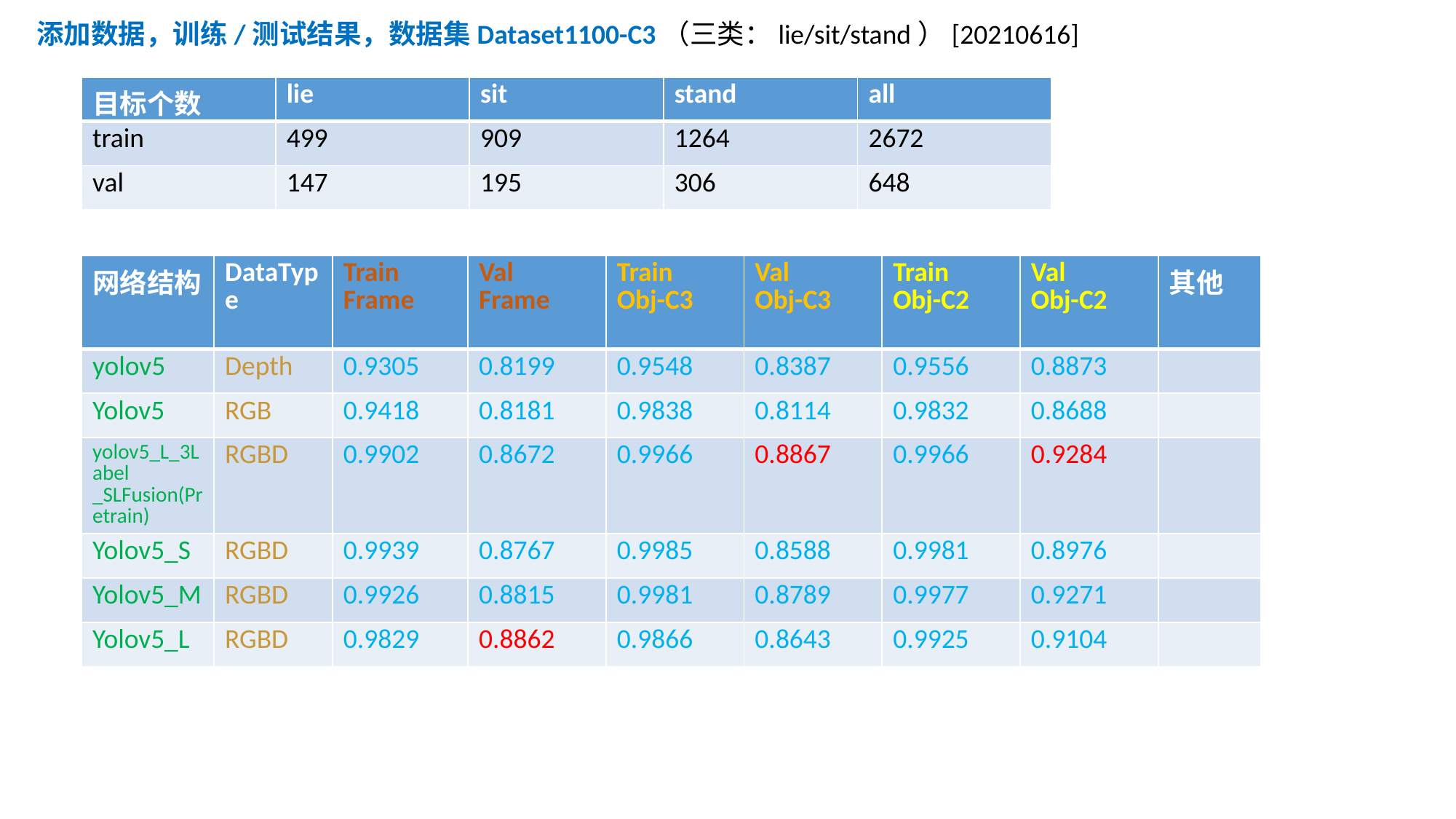

添加数据，训练/测试结果，数据集Dataset1100-C3（三类：lie/sit/stand）[20210616]
| 目标个数 | lie | sit | stand | all |
| --- | --- | --- | --- | --- |
| train | 499 | 909 | 1264 | 2672 |
| val | 147 | 195 | 306 | 648 |
| 网络结构 | DataType | Train Frame | Val Frame | Train Obj-C3 | Val Obj-C3 | Train Obj-C2 | Val Obj-C2 | 其他 |
| --- | --- | --- | --- | --- | --- | --- | --- | --- |
| yolov5 | Depth | 0.9305 | 0.8199 | 0.9548 | 0.8387 | 0.9556 | 0.8873 |  |
| Yolov5 | RGB | 0.9418 | 0.8181 | 0.9838 | 0.8114 | 0.9832 | 0.8688 |  |
| yolov5\_L\_3Label \_SLFusion(Pretrain) | RGBD | 0.9902 | 0.8672 | 0.9966 | 0.8867 | 0.9966 | 0.9284 |  |
| Yolov5\_S | RGBD | 0.9939 | 0.8767 | 0.9985 | 0.8588 | 0.9981 | 0.8976 |  |
| Yolov5\_M | RGBD | 0.9926 | 0.8815 | 0.9981 | 0.8789 | 0.9977 | 0.9271 |  |
| Yolov5\_L | RGBD | 0.9829 | 0.8862 | 0.9866 | 0.8643 | 0.9925 | 0.9104 |  |